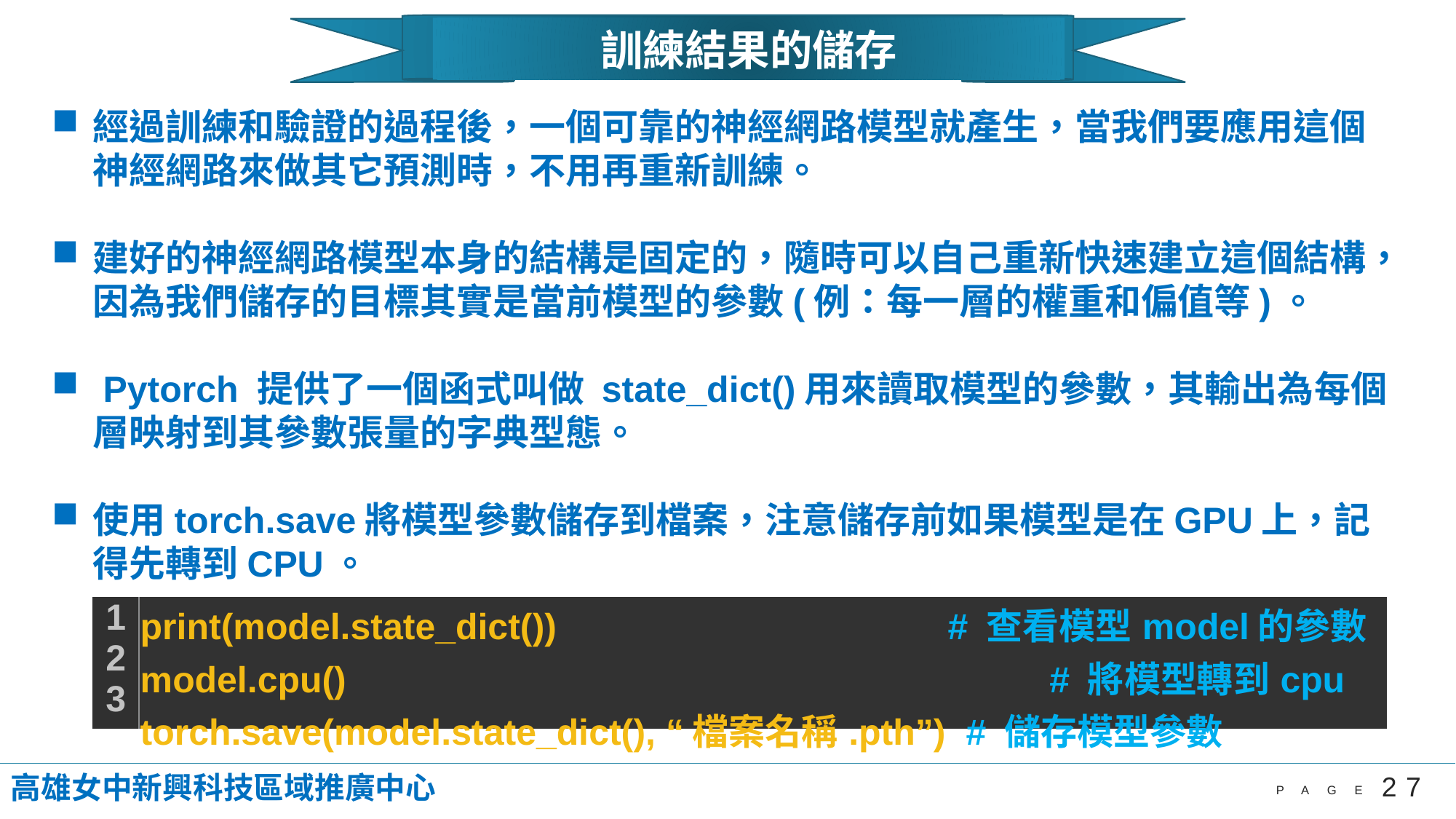

訓練結果的儲存
經過訓練和驗證的過程後，一個可靠的神經網路模型就產生，當我們要應用這個神經網路來做其它預測時，不用再重新訓練。

建好的神經網路模型本身的結構是固定的，隨時可以自己重新快速建立這個結構，因為我們儲存的目標其實是當前模型的參數(例：每一層的權重和偏值等)。

 Pytorch 提供了一個函式叫做 state_dict()用來讀取模型的參數，其輸出為每個層映射到其參數張量的字典型態。

使用torch.save將模型參數儲存到檔案，注意儲存前如果模型是在GPU上，記得先轉到CPU。

| 1 2 3 | print(model.state\_dict())　 # 查看模型model的參數 model.cpu() # 將模型轉到cpu torch.save(model.state\_dict(), “檔案名稱.pth”) # 儲存模型參數 |
| --- | --- |
高雄女中新興科技區域推廣中心